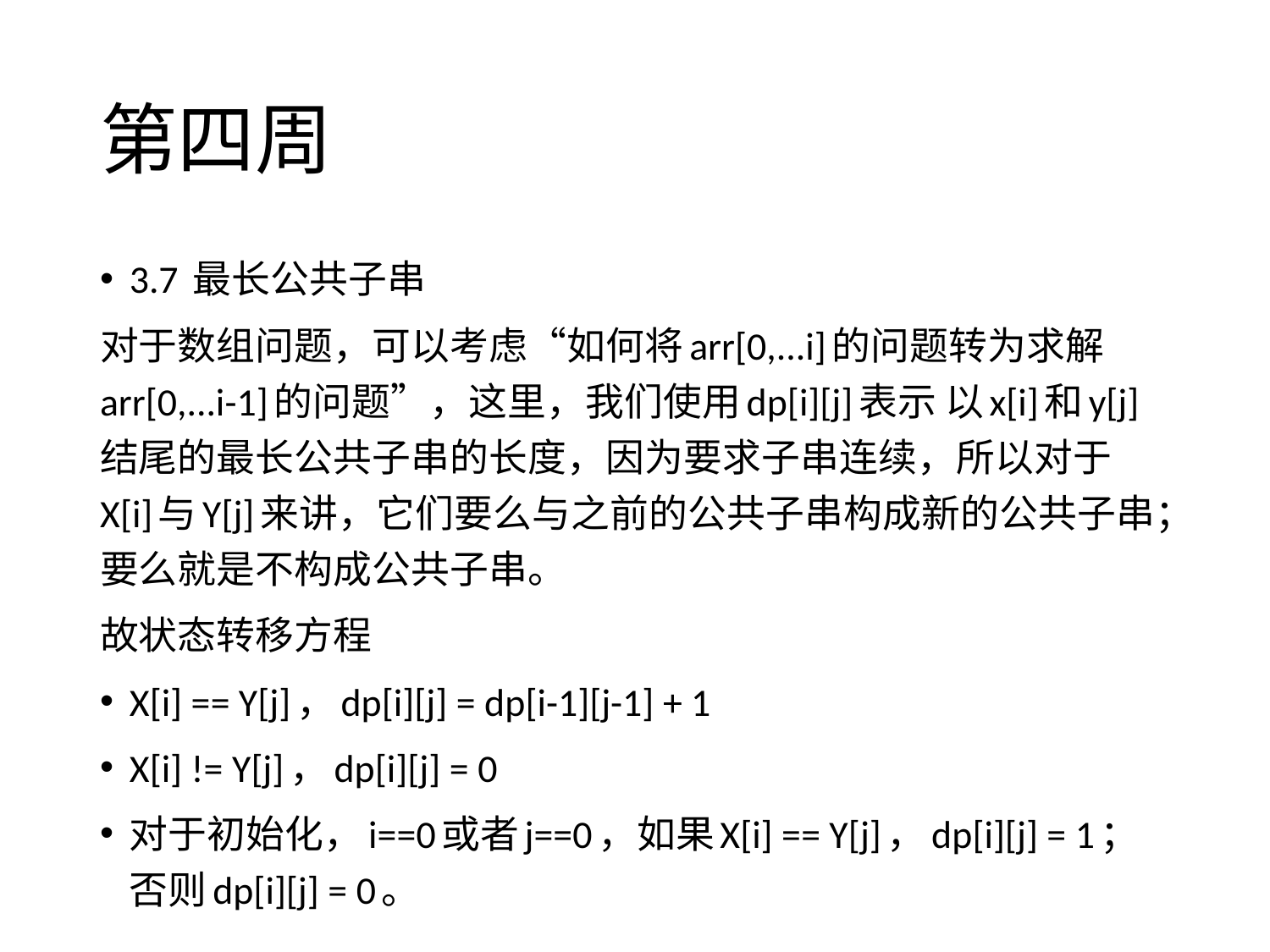

# 第四周
3.7 最长公共子串
对于数组问题，可以考虑“如何将arr[0,...i]的问题转为求解arr[0,...i-1]的问题”，这里，我们使用dp[i][j]表示 以x[i]和y[j]结尾的最长公共子串的长度，因为要求子串连续，所以对于X[i]与Y[j]来讲，它们要么与之前的公共子串构成新的公共子串；要么就是不构成公共子串。
故状态转移方程
X[i] == Y[j]，dp[i][j] = dp[i-1][j-1] + 1
X[i] != Y[j]，dp[i][j] = 0
对于初始化，i==0或者j==0，如果X[i] == Y[j]，dp[i][j] = 1；否则dp[i][j] = 0。